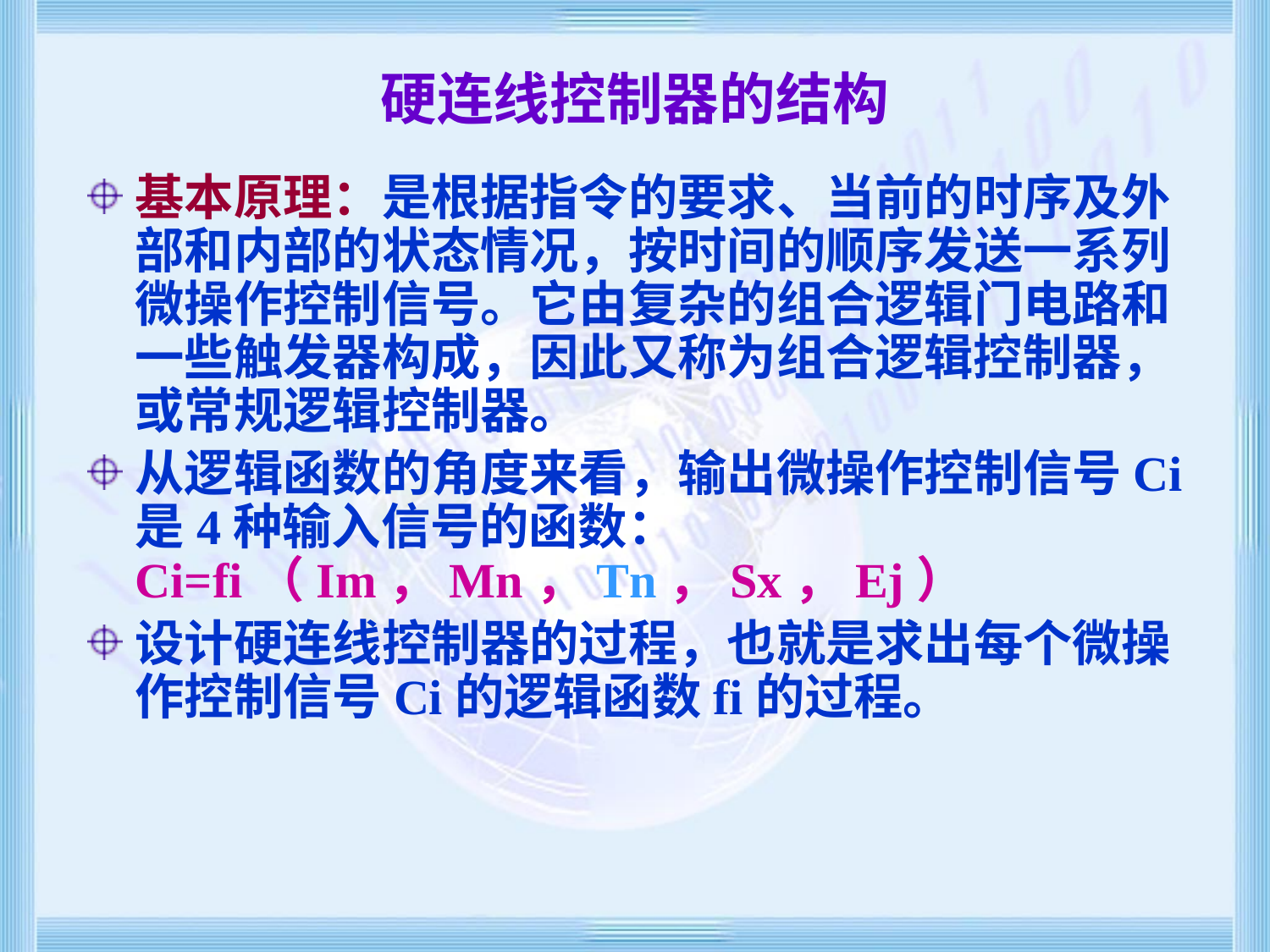

# 硬连线控制器的结构
基本原理：是根据指令的要求、当前的时序及外部和内部的状态情况，按时间的顺序发送一系列微操作控制信号。它由复杂的组合逻辑门电路和一些触发器构成，因此又称为组合逻辑控制器，或常规逻辑控制器。
从逻辑函数的角度来看，输出微操作控制信号Ci是4种输入信号的函数：Ci=fi（Im，Mn，Tn，Sx，Ej）
设计硬连线控制器的过程，也就是求出每个微操作控制信号Ci的逻辑函数fi的过程。

51